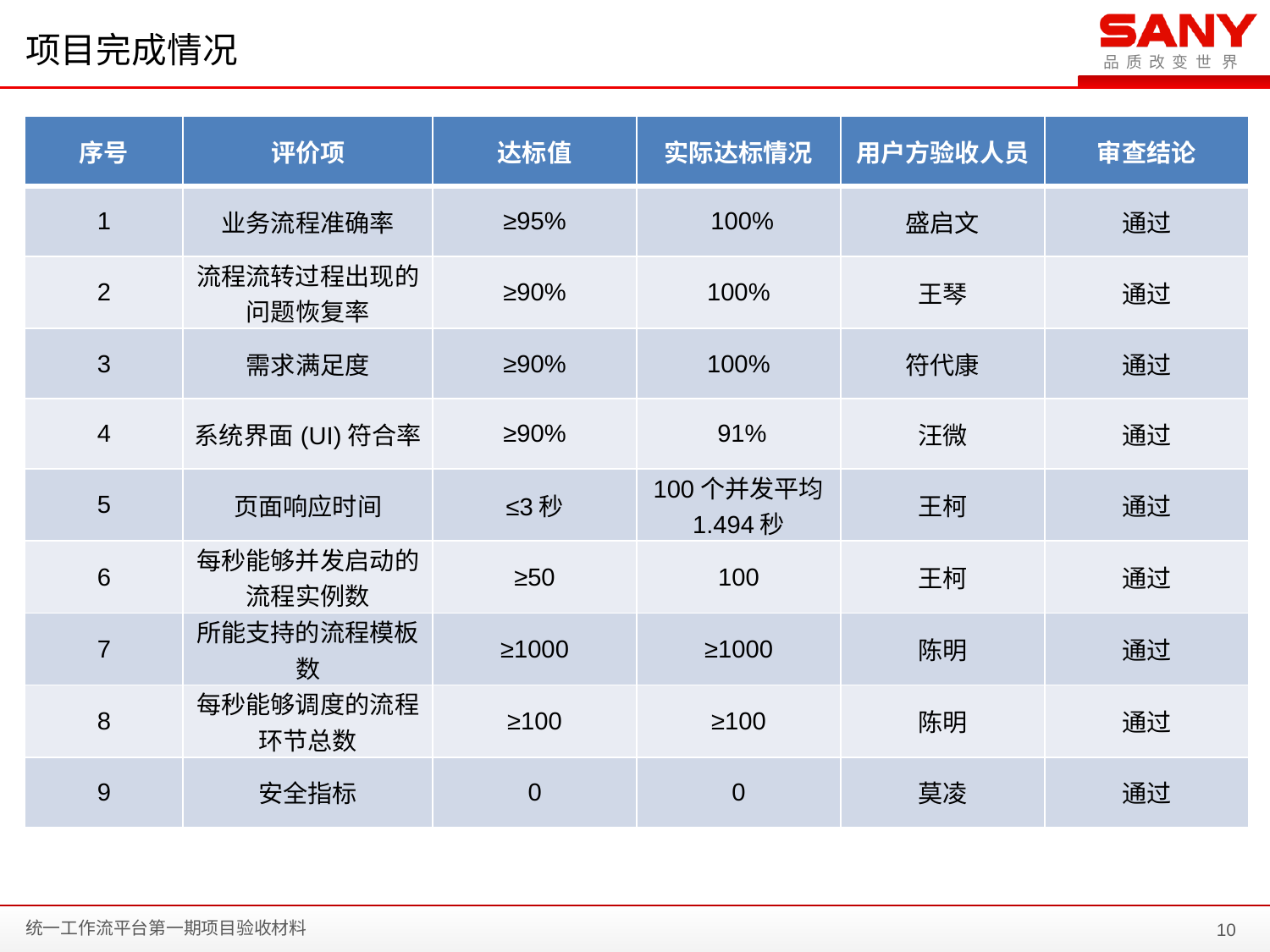

# 项目完成情况
| 序号 | 评价项 | 达标值 | 实际达标情况 | 用户方验收人员 | 审查结论 |
| --- | --- | --- | --- | --- | --- |
| 1 | 业务流程准确率 | ≥95% | 100% | 盛启文 | 通过 |
| 2 | 流程流转过程出现的问题恢复率 | ≥90% | 100% | 王琴 | 通过 |
| 3 | 需求满足度 | ≥90% | 100% | 符代康 | 通过 |
| 4 | 系统界面(UI)符合率 | ≥90% | 91% | 汪微 | 通过 |
| 5 | 页面响应时间 | ≤3秒 | 100个并发平均 1.494秒 | 王柯 | 通过 |
| 6 | 每秒能够并发启动的流程实例数 | ≥50 | 100 | 王柯 | 通过 |
| 7 | 所能支持的流程模板数 | ≥1000 | ≥1000 | 陈明 | 通过 |
| 8 | 每秒能够调度的流程环节总数 | ≥100 | ≥100 | 陈明 | 通过 |
| 9 | 安全指标 | 0 | 0 | 莫凌 | 通过 |
10
统一工作流平台第一期项目验收材料